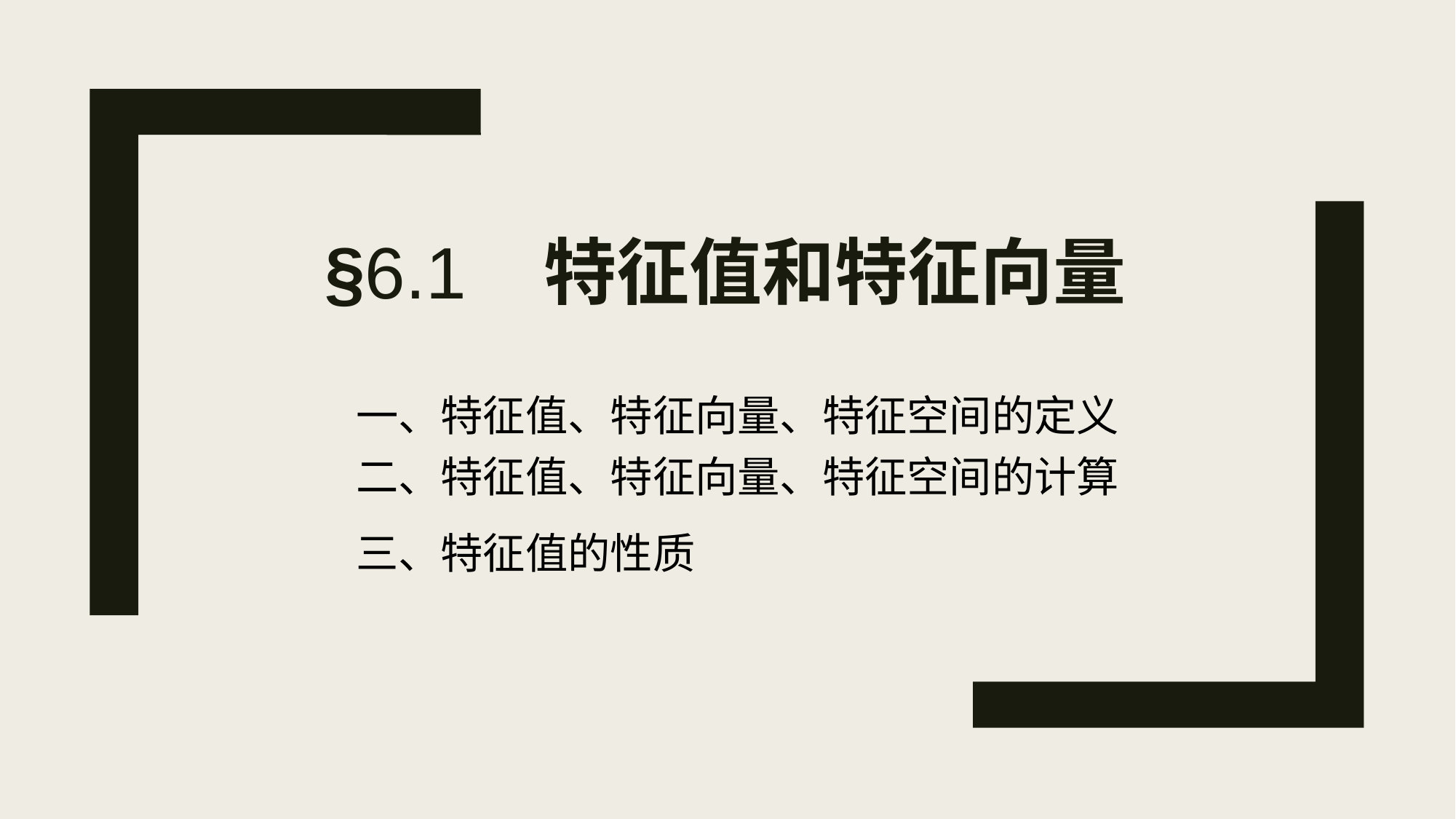

# §6.1   特征值和特征向量
一、特征值、特征向量、特征空间的定义
二、特征值、特征向量、特征空间的计算
三、特征值的性质